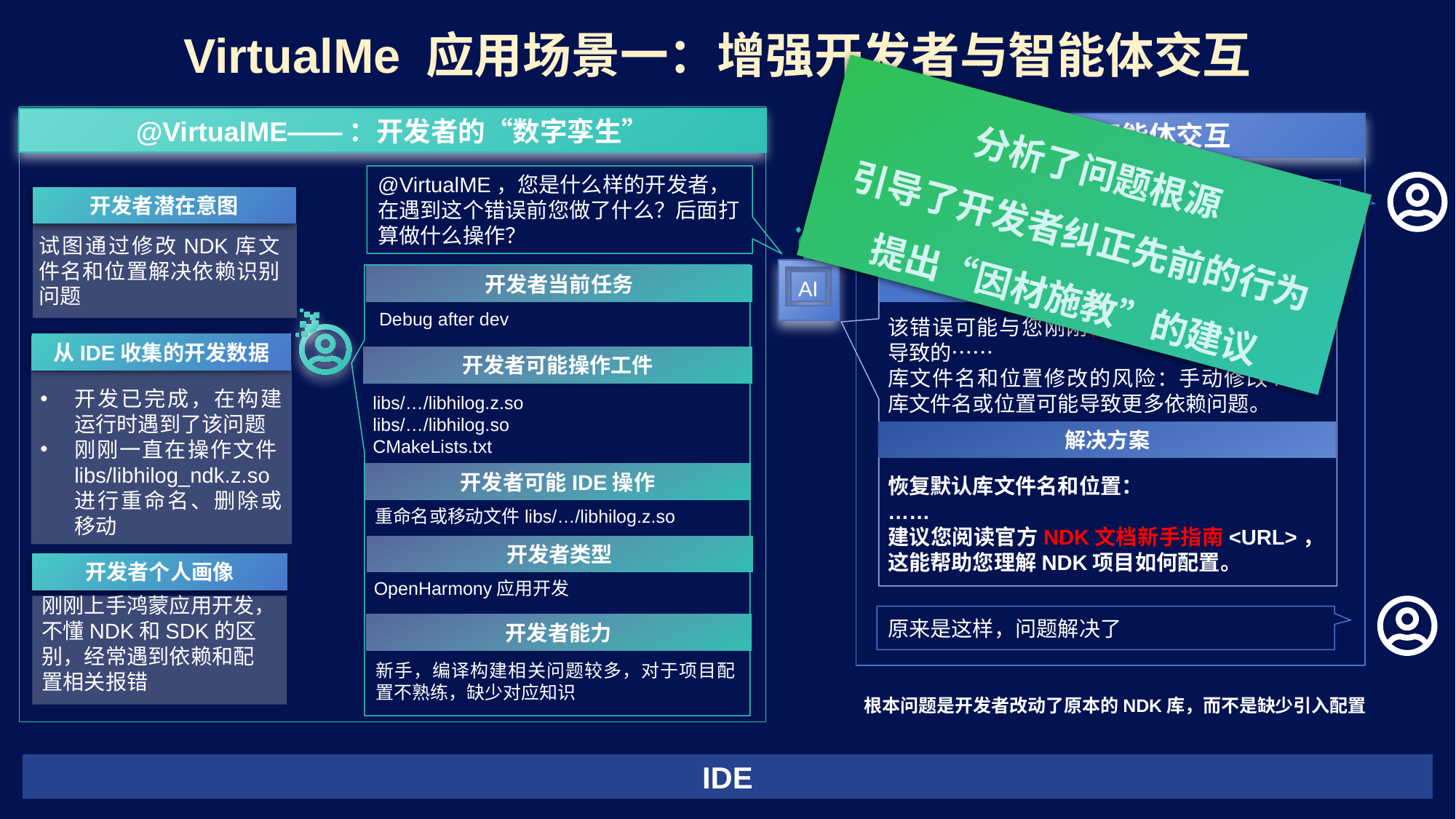

VirtualMe 应用场景一：增强开发者与智能体交互

@VirtualME——：开发者的“数字孪生”

开发者-智能体交互
分析了问题根源
引导了开发者纠正先前的行为
提出“因材施教”的建议
@VirtualME，您是什么样的开发者，在遇到这个错误前您做了什么？后面打算做什么操作？

如何解决报错：
cannot find library libhilog_ndk.z.so
开发者潜在意图

试图通过修改NDK库文件名和位置解决依赖识别问题

AI

问题分析

开发者当前任务
Debug after dev

该错误可能与您刚刚移动和修改NDK库文件导致的……
库文件名和位置修改的风险：手动修改NDK库文件名或位置可能导致更多依赖问题。
从IDE收集的开发数据
开发者可能操作工件

开发已完成，在构建运行时遇到了该问题
刚刚一直在操作文件libs/libhilog_ndk.z.so进行重命名、删除或移动
libs/…/libhilog.z.so
libs/…/libhilog.so
CMakeLists.txt
解决方案
开发者可能IDE操作
恢复默认库文件名和位置：
……
建议您阅读官方NDK文档新手指南<URL>，这能帮助您理解NDK项目如何配置。
重命名或移动文件libs/…/libhilog.z.so
开发者类型
开发者个人画像
OpenHarmony应用开发
刚刚上手鸿蒙应用开发，不懂NDK和SDK的区别，经常遇到依赖和配置相关报错

原来是这样，问题解决了
开发者能力
新手，编译构建相关问题较多，对于项目配置不熟练，缺少对应知识
根本问题是开发者改动了原本的NDK库，而不是缺少引入配置
IDE